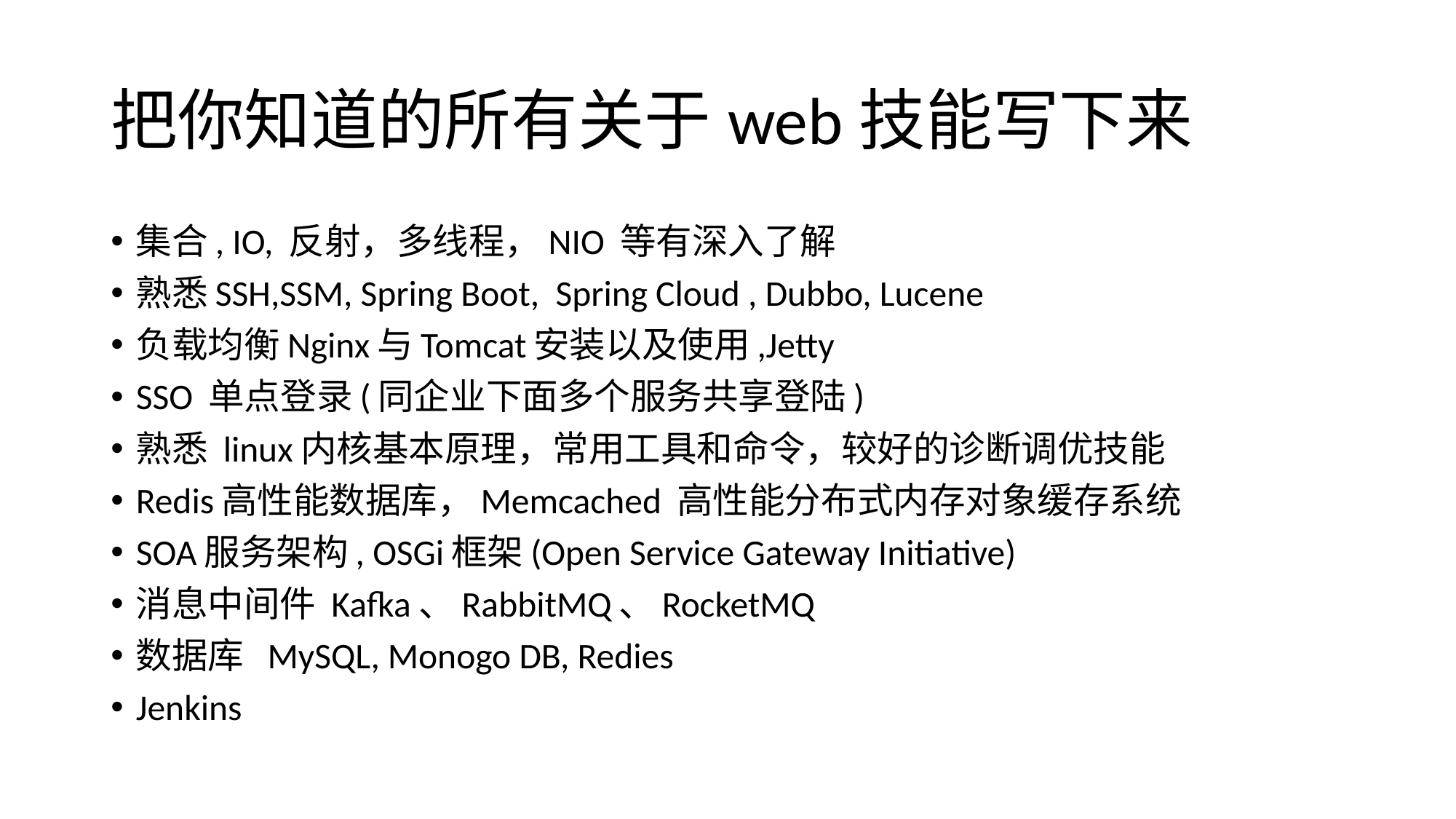

# 把你知道的所有关于web技能写下来
集合, IO, 反射，多线程，NIO 等有深入了解
熟悉SSH,SSM, Spring Boot,  Spring Cloud , Dubbo, Lucene
负载均衡Nginx与Tomcat安装以及使用,Jetty
SSO 单点登录(同企业下面多个服务共享登陆)
熟悉 linux内核基本原理，常用工具和命令，较好的诊断调优技能
Redis高性能数据库，Memcached 高性能分布式内存对象缓存系统
SOA服务架构, OSGi框架(Open Service Gateway Initiative)
消息中间件 Kafka、RabbitMQ、RocketMQ
数据库  MySQL, Monogo DB, Redies
Jenkins